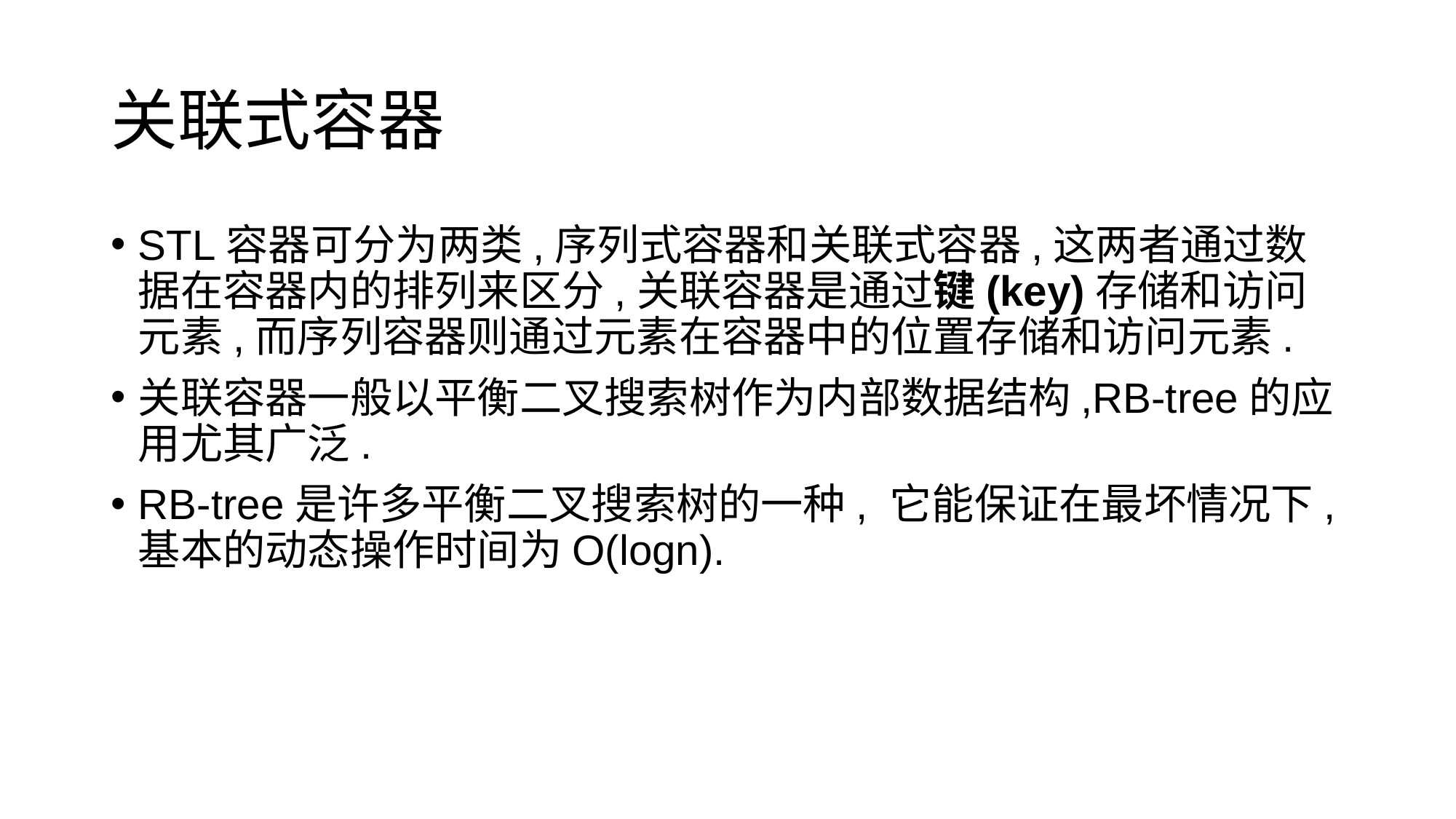

# 关联式容器
STL容器可分为两类,序列式容器和关联式容器,这两者通过数据在容器内的排列来区分,关联容器是通过键(key)存储和访问元素,而序列容器则通过元素在容器中的位置存储和访问元素.
关联容器一般以平衡二叉搜索树作为内部数据结构,RB-tree的应用尤其广泛.
RB-tree是许多平衡二叉搜索树的一种, 它能保证在最坏情况下,基本的动态操作时间为O(logn).